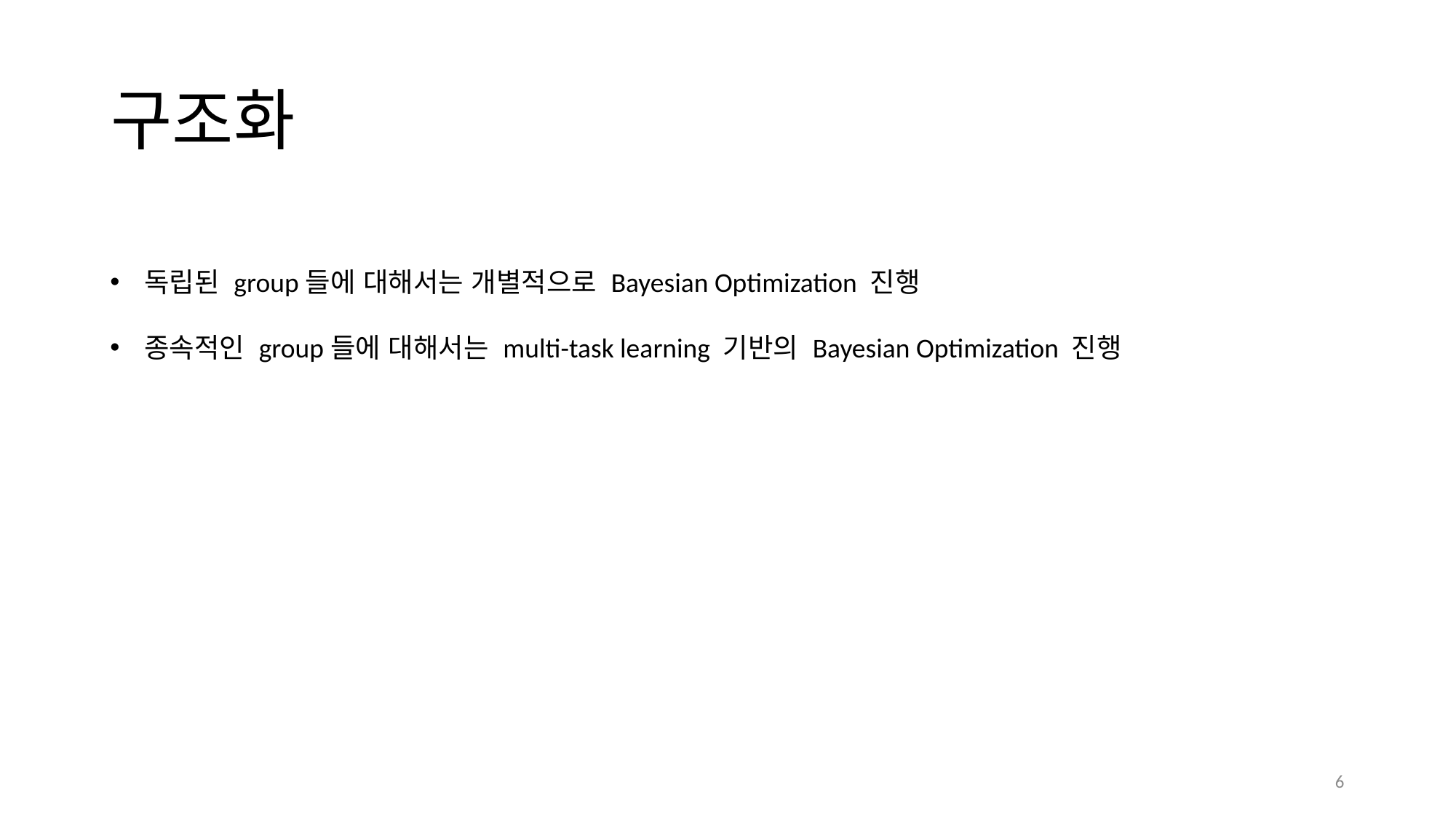

# 구조화
독립된 group들에 대해서는 개별적으로 Bayesian Optimization 진행
종속적인 group들에 대해서는 multi-task learning 기반의 Bayesian Optimization 진행
6